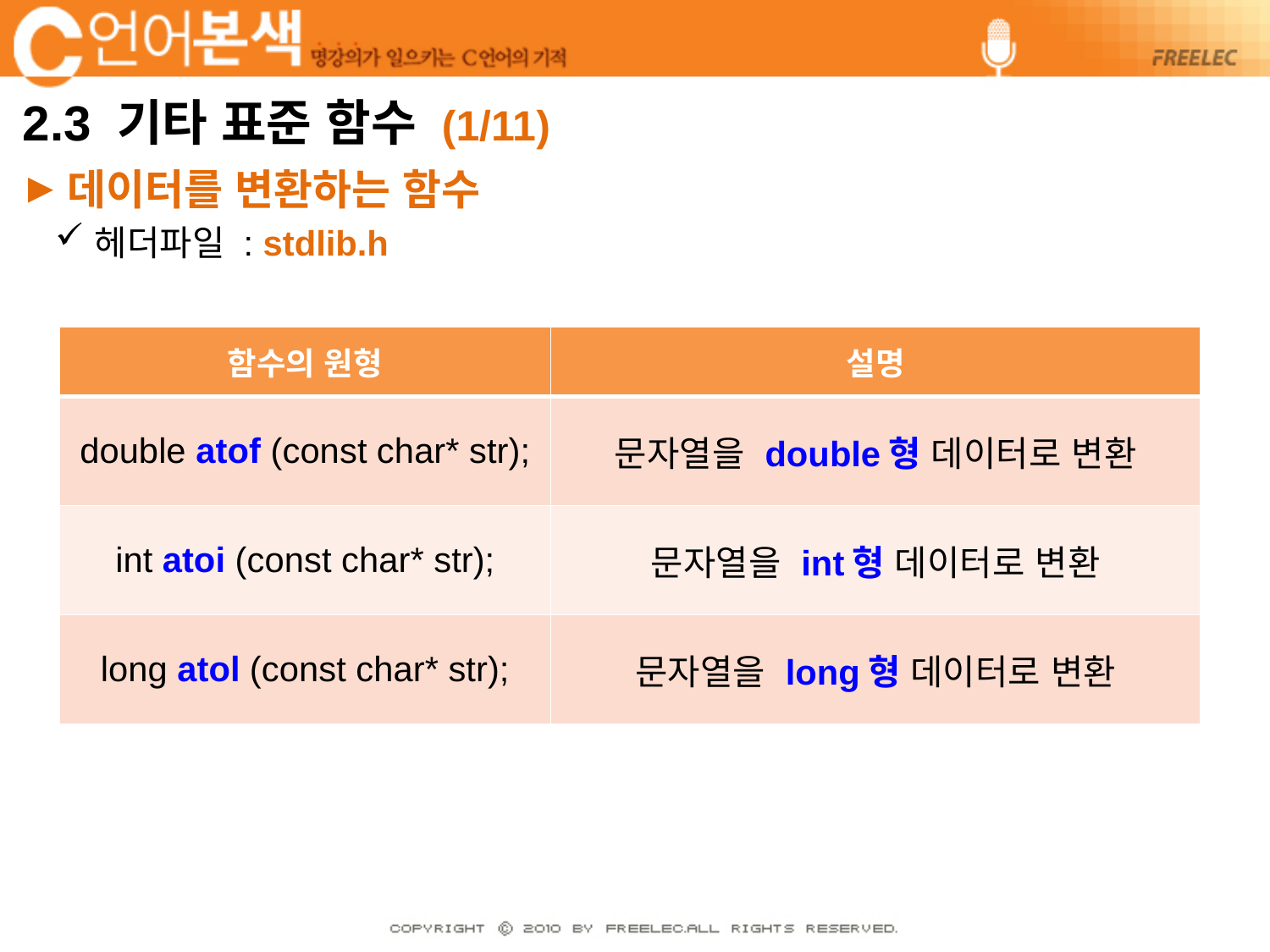

# 2.3 기타 표준 함수 (1/11)
데이터를 변환하는 함수
헤더파일 : stdlib.h
| 함수의 원형 | 설명 |
| --- | --- |
| double atof (const char\* str); | 문자열을 double형 데이터로 변환 |
| int atoi (const char\* str); | 문자열을 int형 데이터로 변환 |
| long atol (const char\* str); | 문자열을 long형 데이터로 변환 |